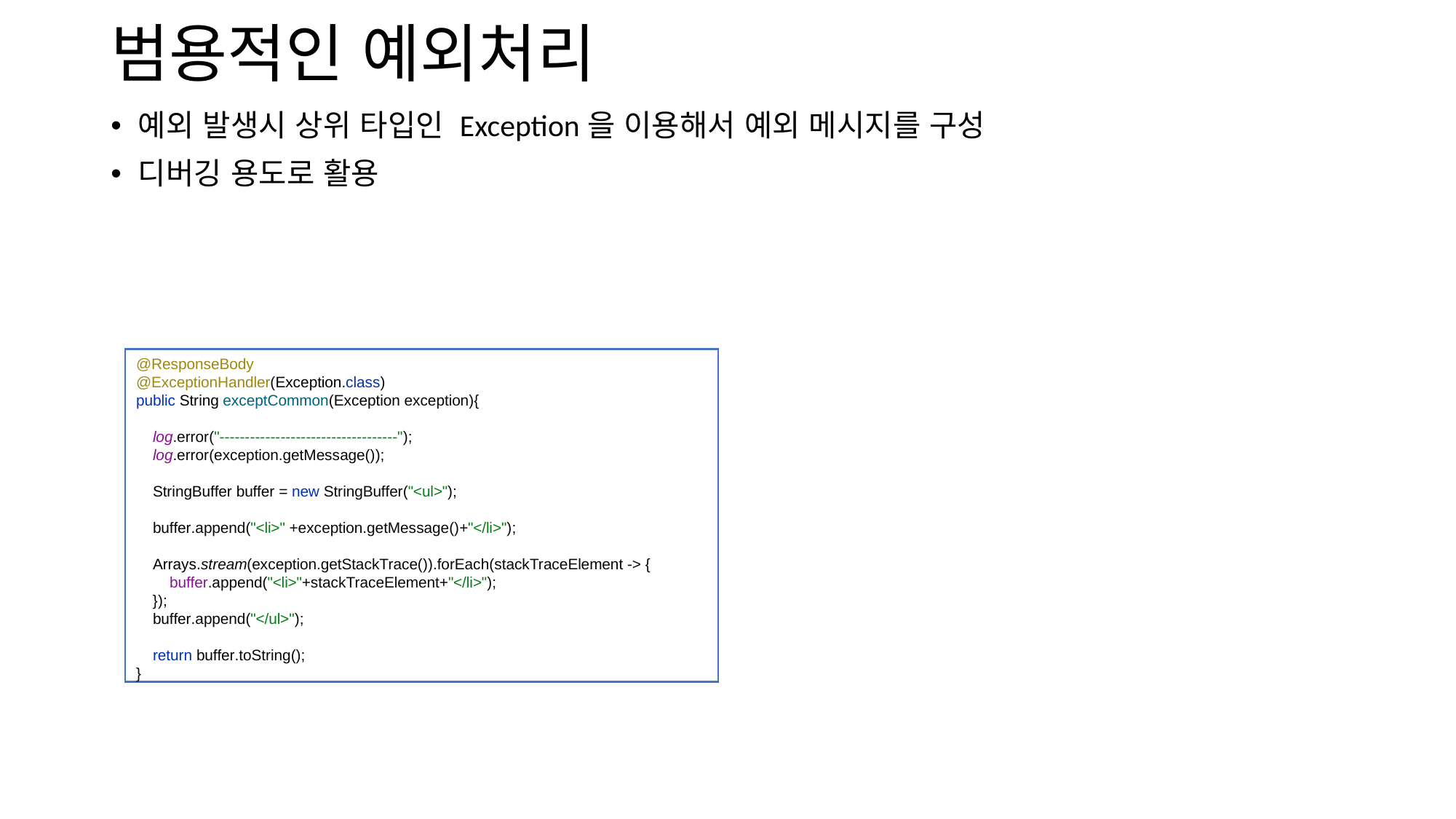

# 범용적인 예외처리
예외 발생시 상위 타입인 Exception을 이용해서 예외 메시지를 구성
디버깅 용도로 활용
@ResponseBody
@ExceptionHandler(Exception.class)
public String exceptCommon(Exception exception){
    log.error("-----------------------------------");
    log.error(exception.getMessage());
    StringBuffer buffer = new StringBuffer("<ul>");
    buffer.append("<li>" +exception.getMessage()+"</li>");
    Arrays.stream(exception.getStackTrace()).forEach(stackTraceElement -> {
        buffer.append("<li>"+stackTraceElement+"</li>");
    });
    buffer.append("</ul>");
    return buffer.toString();
}